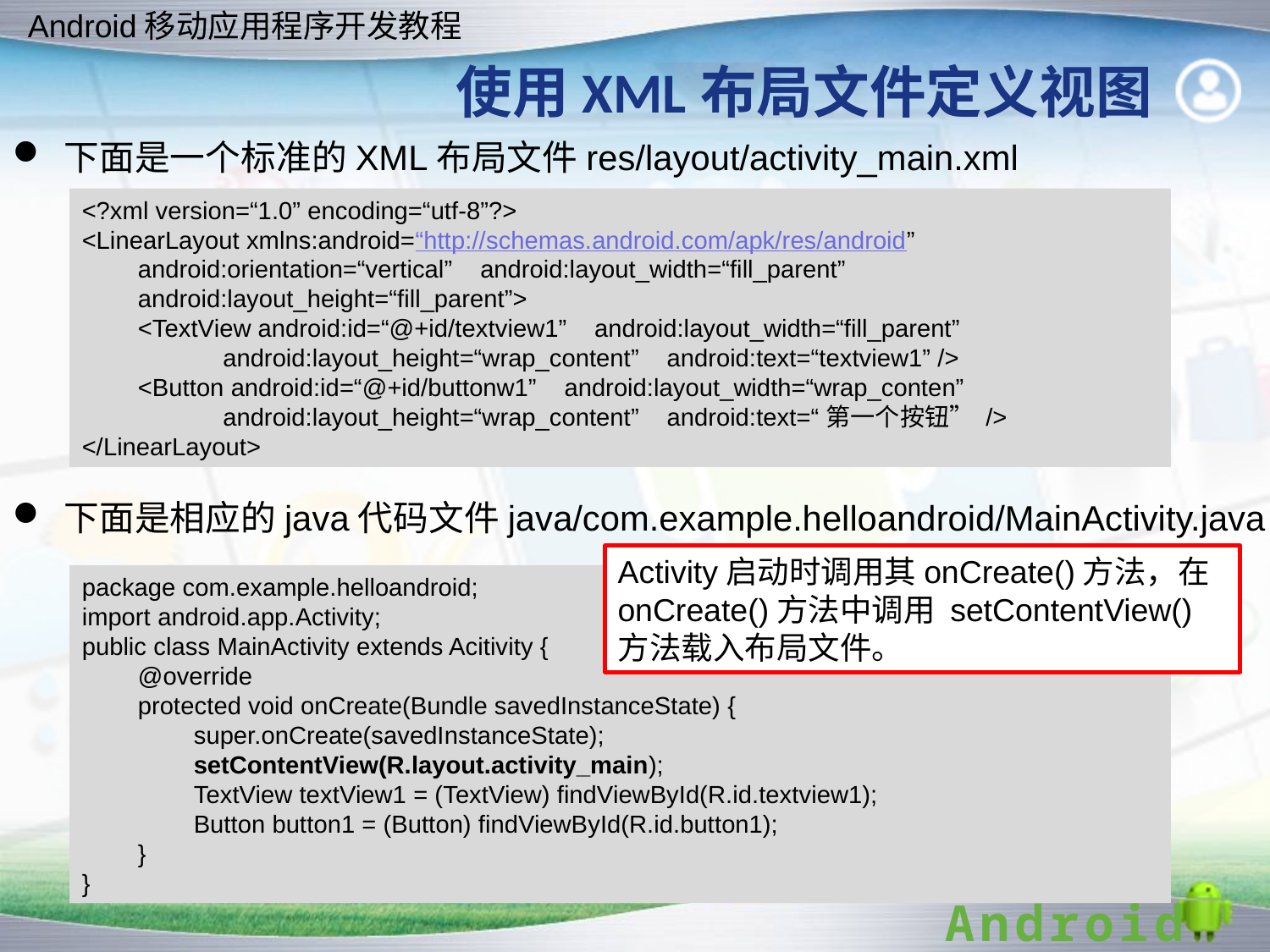

# 使用XML布局文件定义视图
 下面是一个标准的XML布局文件res/layout/activity_main.xml
<?xml version=“1.0” encoding=“utf-8”?>
<LinearLayout xmlns:android=“http://schemas.android.com/apk/res/android”
        android:orientation=“vertical”    android:layout_width=“fill_parent”
        android:layout_height=“fill_parent”>
        <TextView android:id=“@+id/textview1”    android:layout_width=“fill_parent”
	  android:layout_height=“wrap_content”    android:text=“textview1” />
        <Button android:id=“@+id/buttonw1”    android:layout_width=“wrap_conten”
	  android:layout_height=“wrap_content”    android:text=“第一个按钮” />
</LinearLayout>
 下面是相应的java代码文件java/com.example.helloandroid/MainActivity.java
Activity启动时调用其onCreate()方法，在onCreate()方法中调用 setContentView()方法载入布局文件。
package com.example.helloandroid;
import android.app.Activity;
public class MainActivity extends Acitivity {
        @override
        protected void onCreate(Bundle savedInstanceState) {
                super.onCreate(savedInstanceState);
                setContentView(R.layout.activity_main);
                TextView textView1 = (TextView) findViewById(R.id.textview1);
                Button button1 = (Button) findViewById(R.id.button1);
        }
}